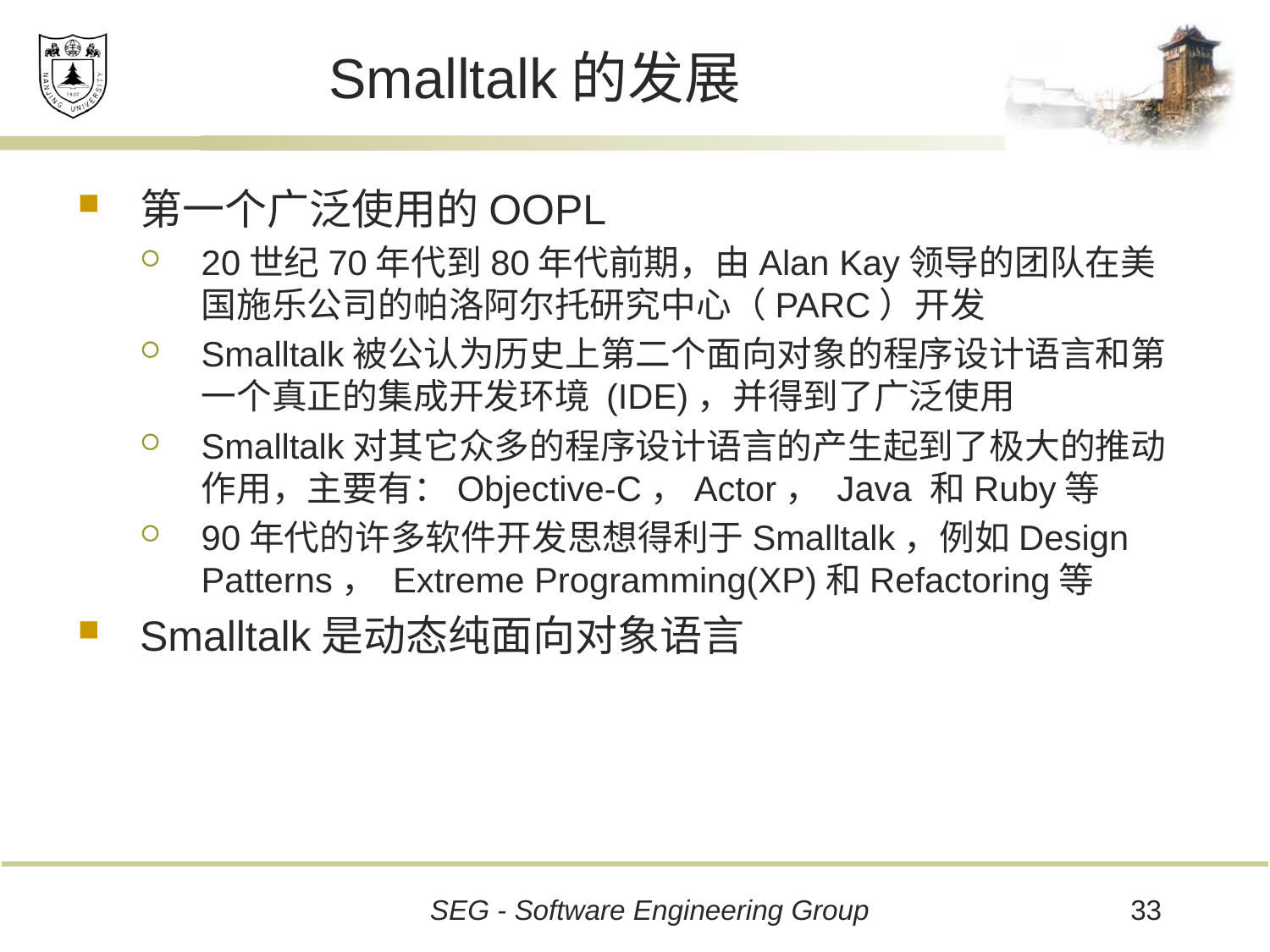

# Smalltalk的发展
第一个广泛使用的OOPL
20世纪70年代到80年代前期，由Alan Kay领导的团队在美国施乐公司的帕洛阿尔托研究中心（PARC）开发
Smalltalk被公认为历史上第二个面向对象的程序设计语言和第一个真正的集成开发环境 (IDE)，并得到了广泛使用
Smalltalk对其它众多的程序设计语言的产生起到了极大的推动作用，主要有：Objective-C，Actor， Java 和Ruby等
90年代的许多软件开发思想得利于Smalltalk，例如Design Patterns， Extreme Programming(XP)和Refactoring等
Smalltalk是动态纯面向对象语言
33
SEG - Software Engineering Group